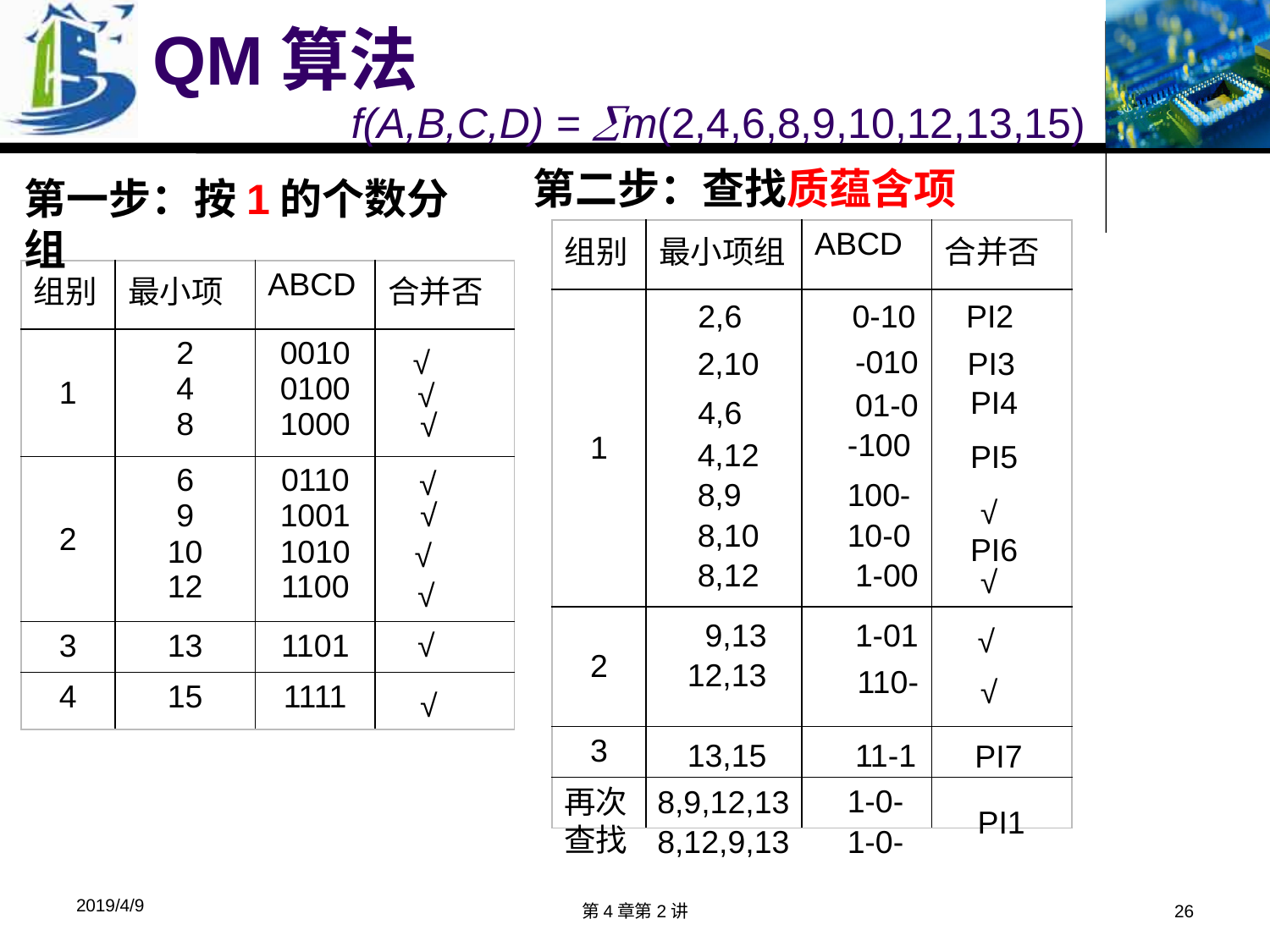

# QM算法
 f(A,B,C,D) = ∑m(2,4,6,8,9,10,12,13,15)
第二步：查找质蕴含项
第一步：按1的个数分组
| 组别 | 最小项组 | ABCD | 合并否 |
| --- | --- | --- | --- |
| 1 |  |  |  |
| 2 |  |  |  |
| 3 |  |  |  |
|  |  |  |  |
| 组别 | 最小项 | ABCD | 合并否 |
| --- | --- | --- | --- |
| 1 | 2 4 8 | 0010 0100 1000 |  |
| 2 | 6 9 10 12 | 0110 1001 1010 1100 |  |
| 3 | 13 | 1101 |  |
| 4 | 15 | 1111 |  |
2,6
0-10
PI2
-010
√
2,10
PI3
√
PI4
01-0
4,6
√
-100
4,12
PI5
√
8,9
100-
√
√
8,10
10-0
PI6
√
8,12
1-00
√
√
9,13
1-01
√
√
12,13
110-
√
√
13,15
11-1
PI7
1-0-
再次查找
8,9,12,13
PI1
8,12,9,13
1-0-
2019/4/9
第4章第2讲
26